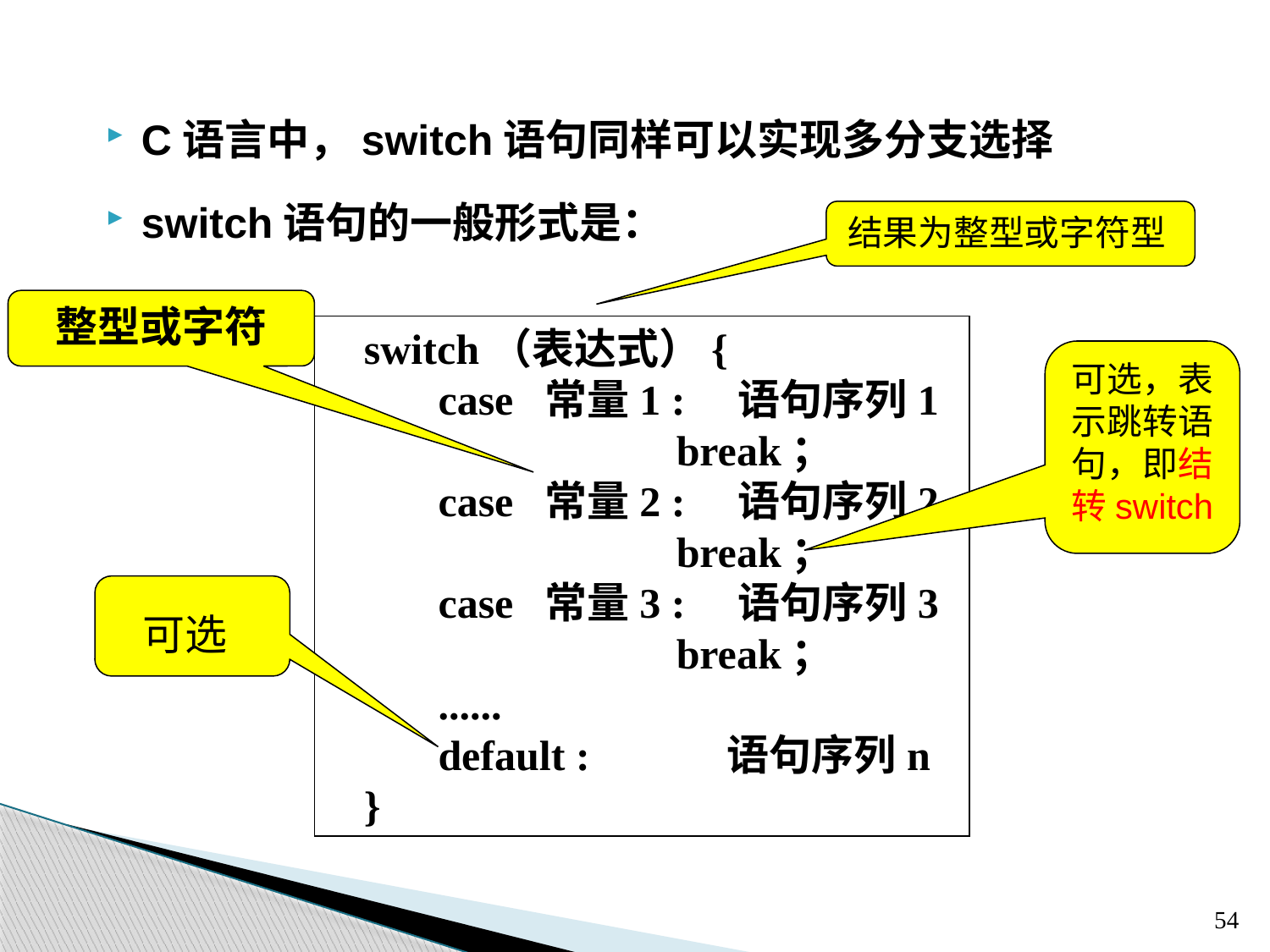

C语言中，switch语句同样可以实现多分支选择
switch语句的一般形式是：
结果为整型或字符型
整型或字符
switch（表达式）{
       case  常量1 :    语句序列1
		         break；
       case  常量2 :    语句序列2
		         break；
       case  常量3 :    语句序列3
		         break；
       ......
       default :            语句序列n
}
可选，表示跳转语句，即结转switch
可选
54